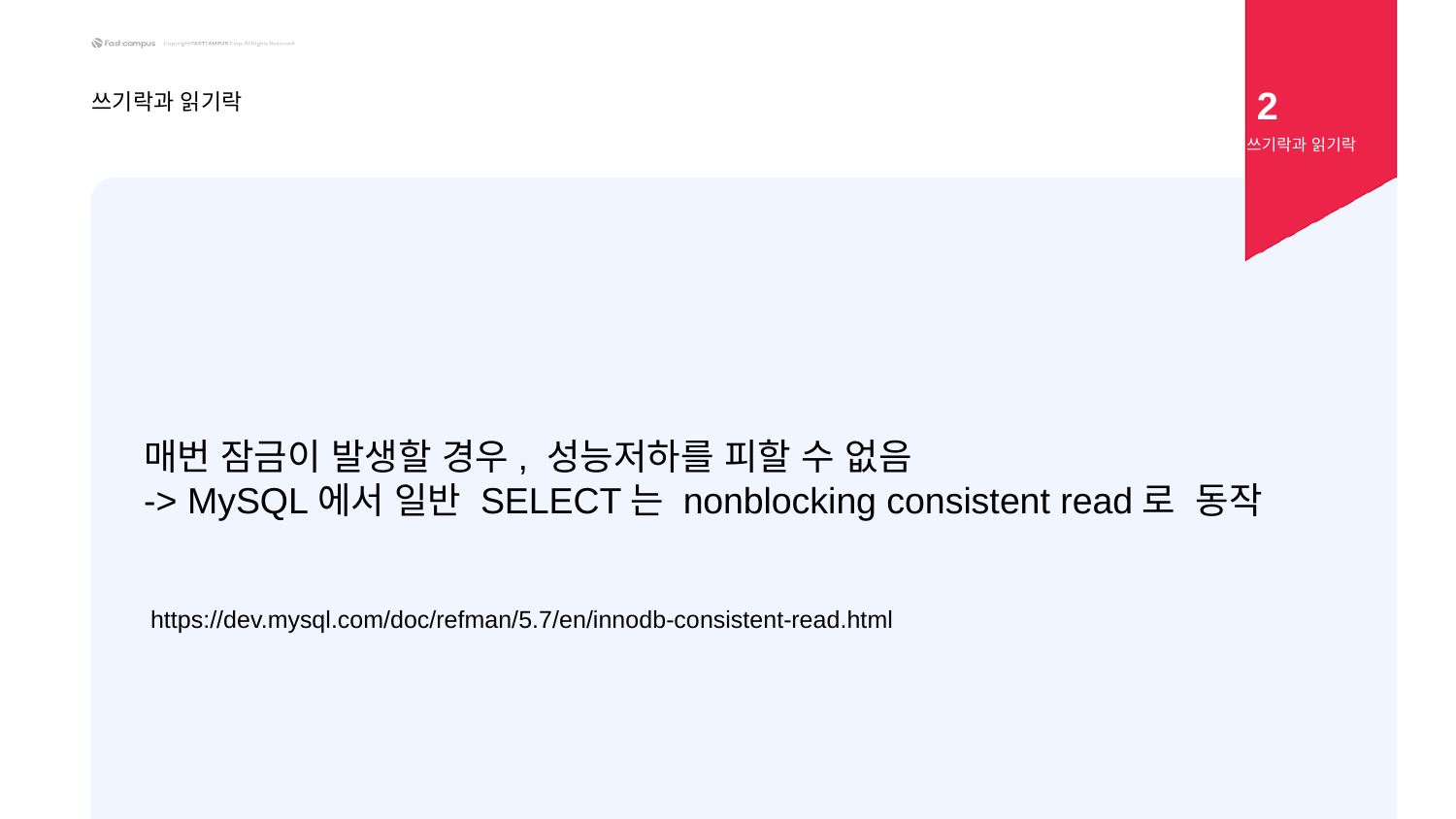

2
쓰기락과 읽기락

쓰기락과 읽기락
매번 잠금이 발생할 경우, 성능저하를 피할 수 없음
-> MySQL에서 일반 SELECT는 nonblocking consistent read로  동작
https://dev.mysql.com/doc/refman/5.7/en/innodb-consistent-read.html